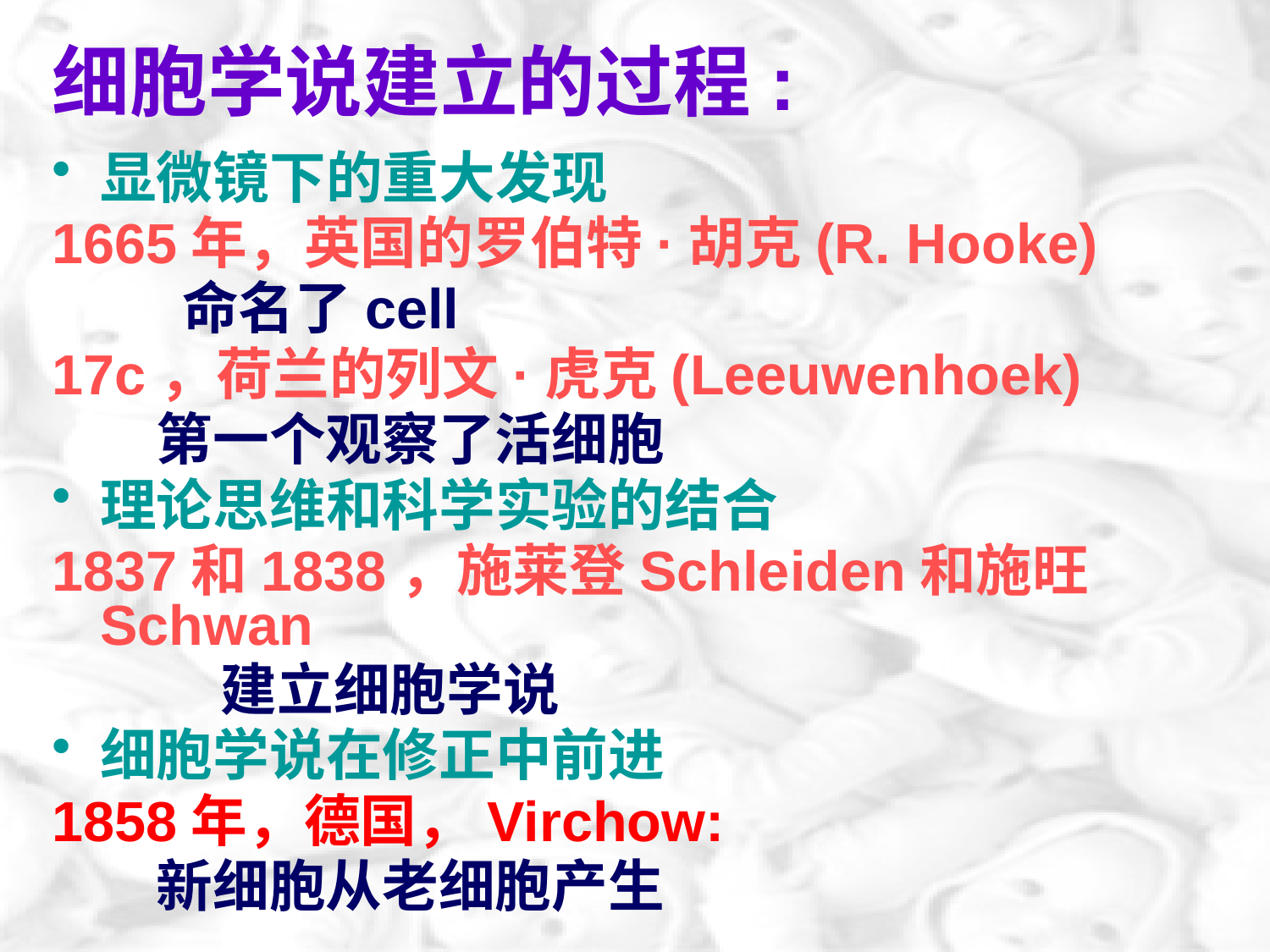

# 细胞学说建立的过程:
显微镜下的重大发现
1665年，英国的罗伯特·胡克(R. Hooke)
         命名了cell
17c，荷兰的列文·虎克(Leeuwenhoek)
       第一个观察了活细胞
理论思维和科学实验的结合
1837和1838，施莱登Schleiden和施旺Schwan
            建立细胞学说
细胞学说在修正中前进
1858年，德国，Virchow:
       新细胞从老细胞产生